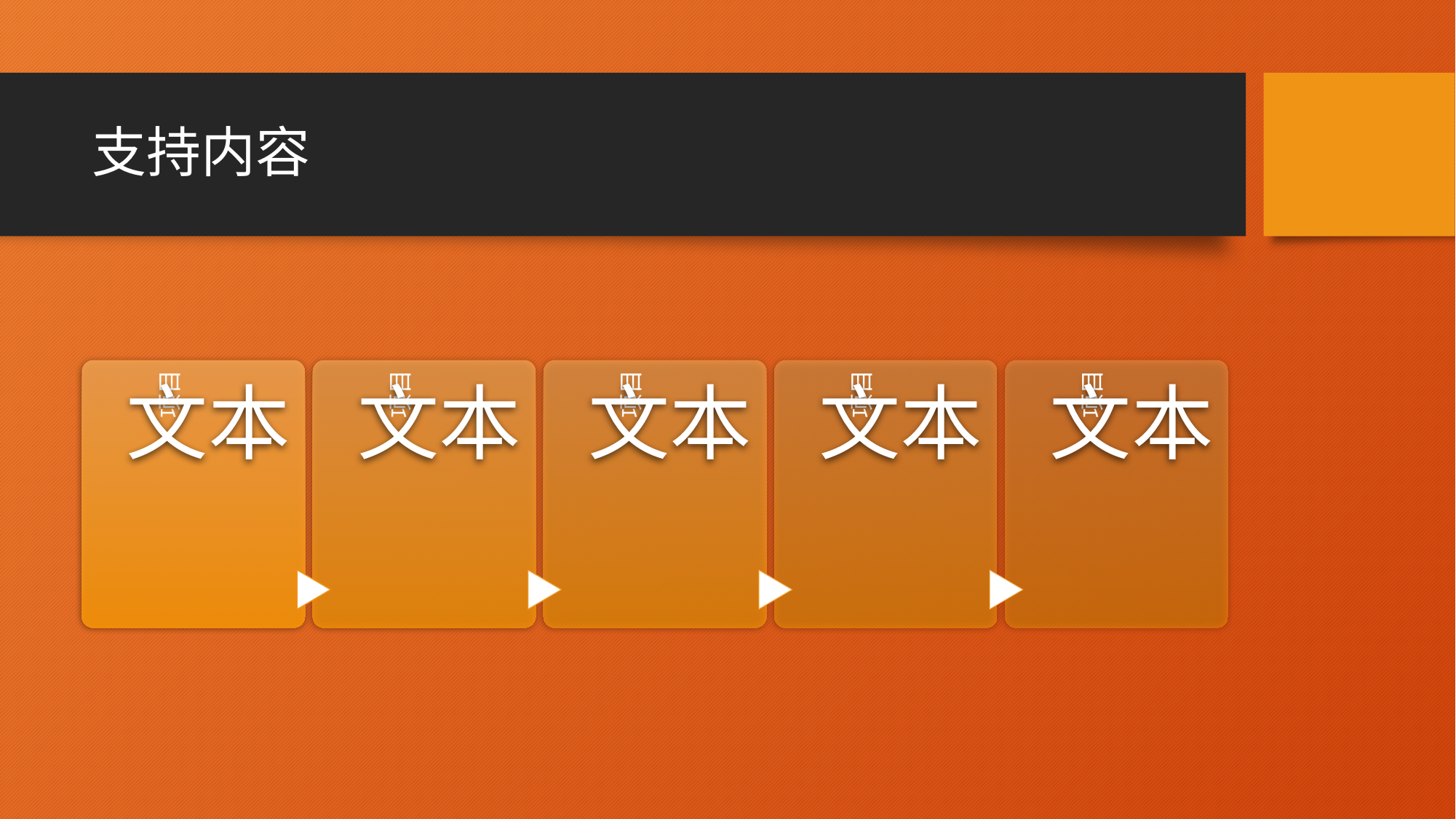

# 支持内容
项目
文本
项目
文本
项目
文本
项目
文本
项目
文本